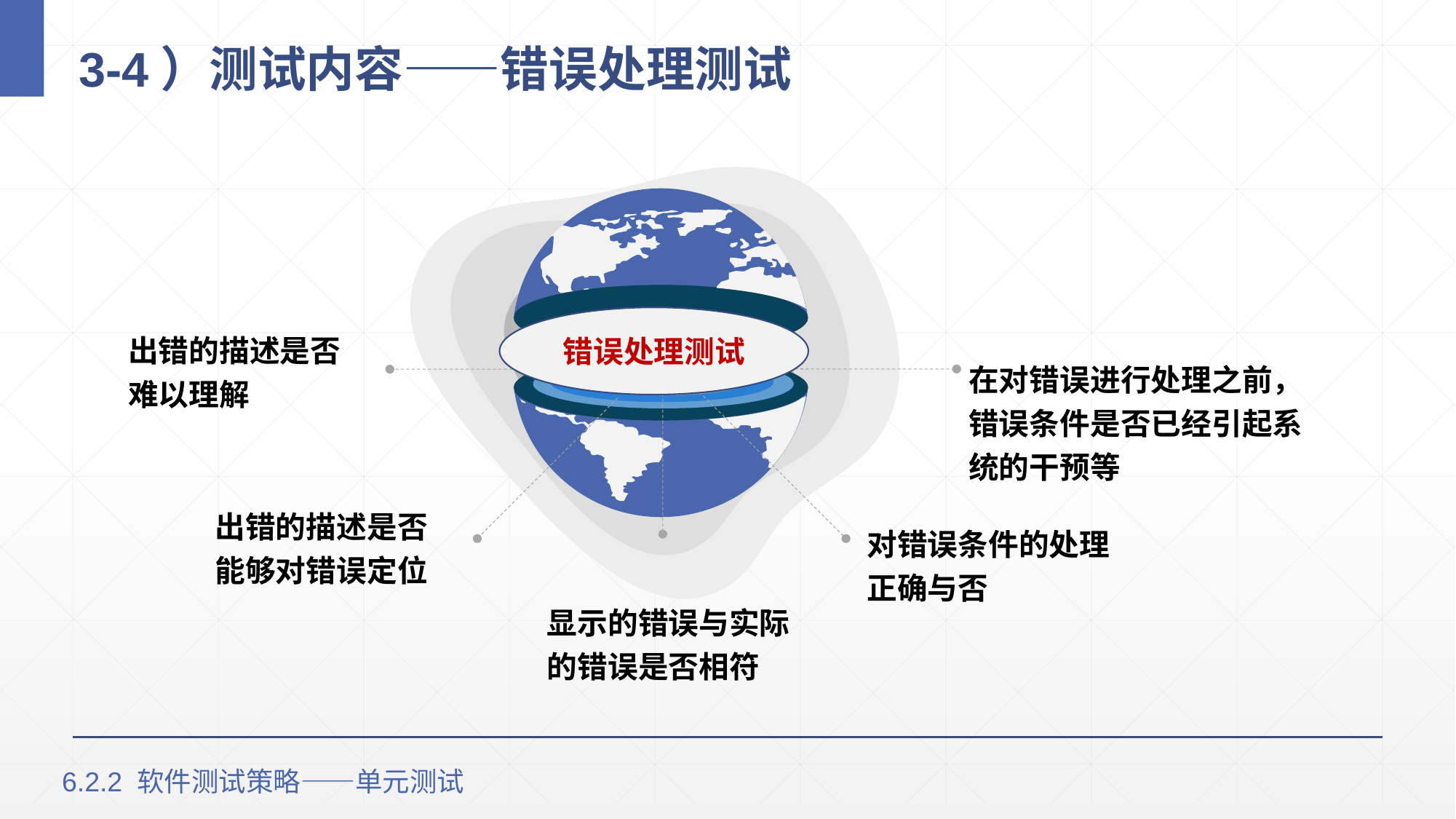

# 3-4）测试内容——错误处理测试

错误处理测试
出错的描述是否难以理解

在对错误进行处理之前，错误条件是否已经引起系统的干预等

出错的描述是否能够对错误定位
对错误条件的处理正确与否
显示的错误与实际的错误是否相符
6.2.2 软件测试策略——单元测试